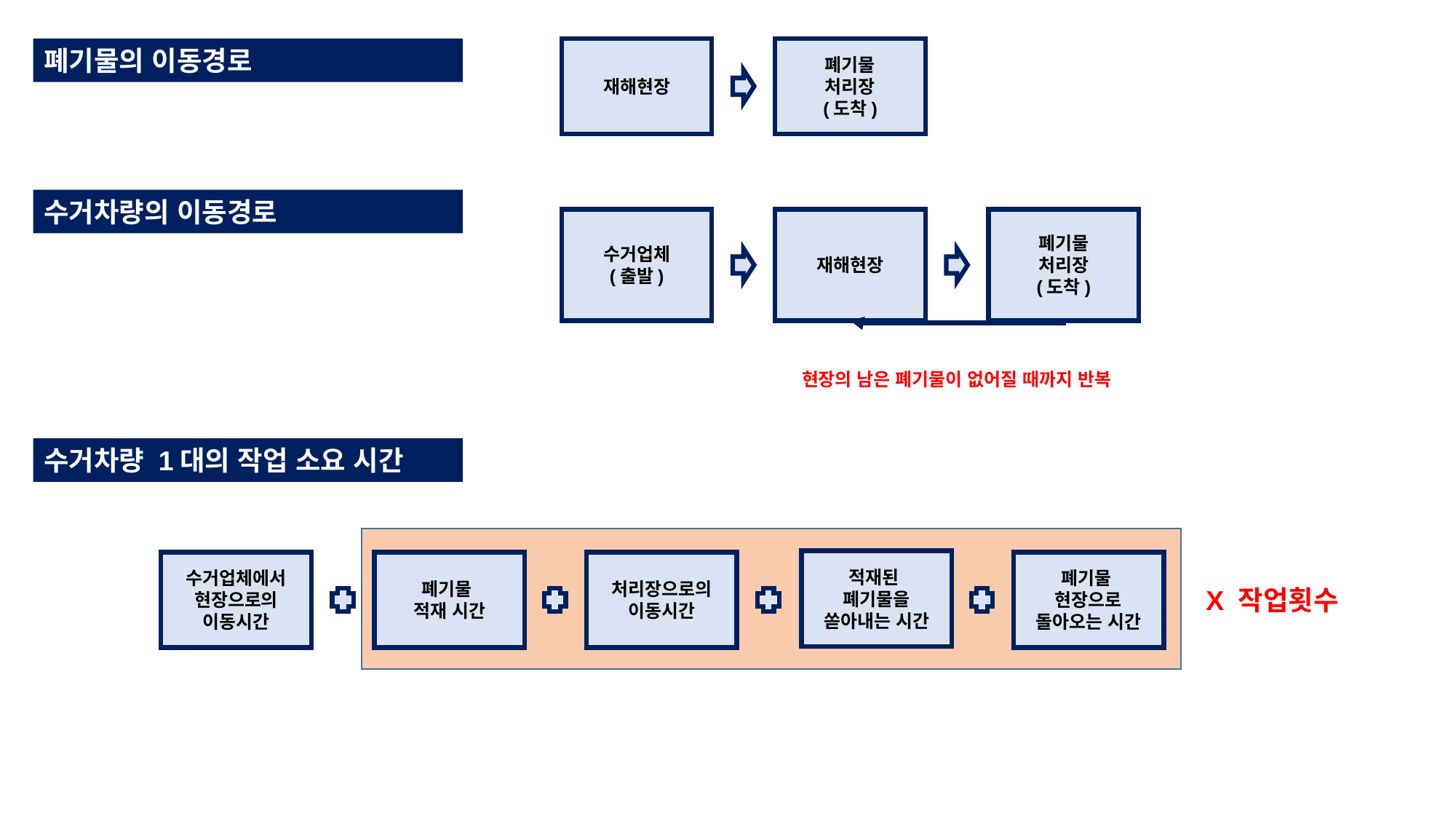

폐기물의 이동경로
재해현장
폐기물
처리장
(도착)

수거차량의 이동경로
수거업체
(출발)
재해현장
폐기물
처리장
(도착)

현장의 남은 폐기물이 없어질 때까지 반복
수거차량 1대의 작업 소요 시간

적재된
폐기물을
쏟아내는 시간
수거업체에서
현장으로의
이동시간
폐기물
적재 시간
처리장으로의
이동시간
폐기물
현장으로
돌아오는 시간
X 작업횟수